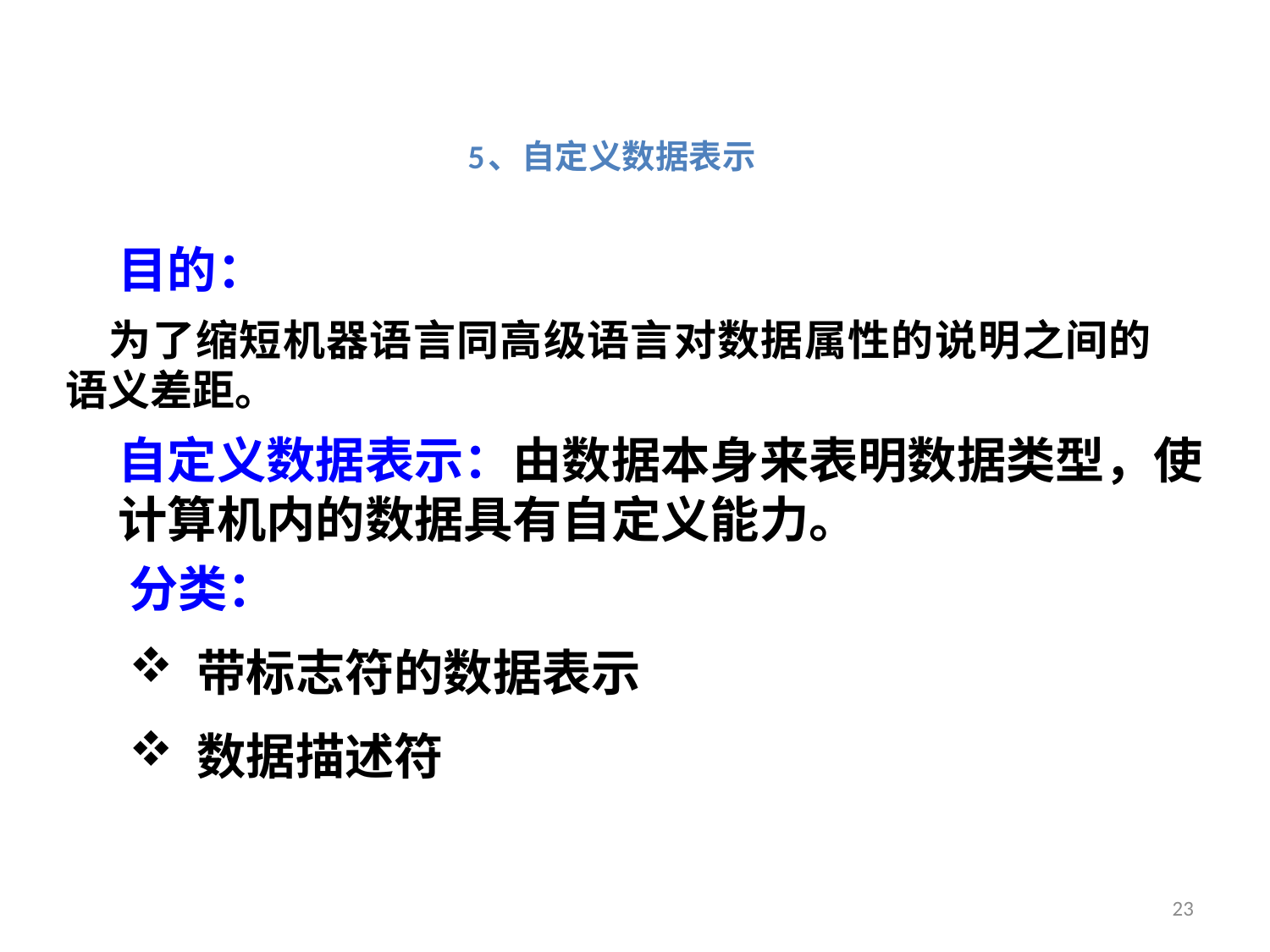

5、自定义数据表示
目的：
   为了缩短机器语言同高级语言对数据属性的说明之间的语义差距。
自定义数据表示：由数据本身来表明数据类型，使计算机内的数据具有自定义能力。
分类：
 带标志符的数据表示
 数据描述符
23